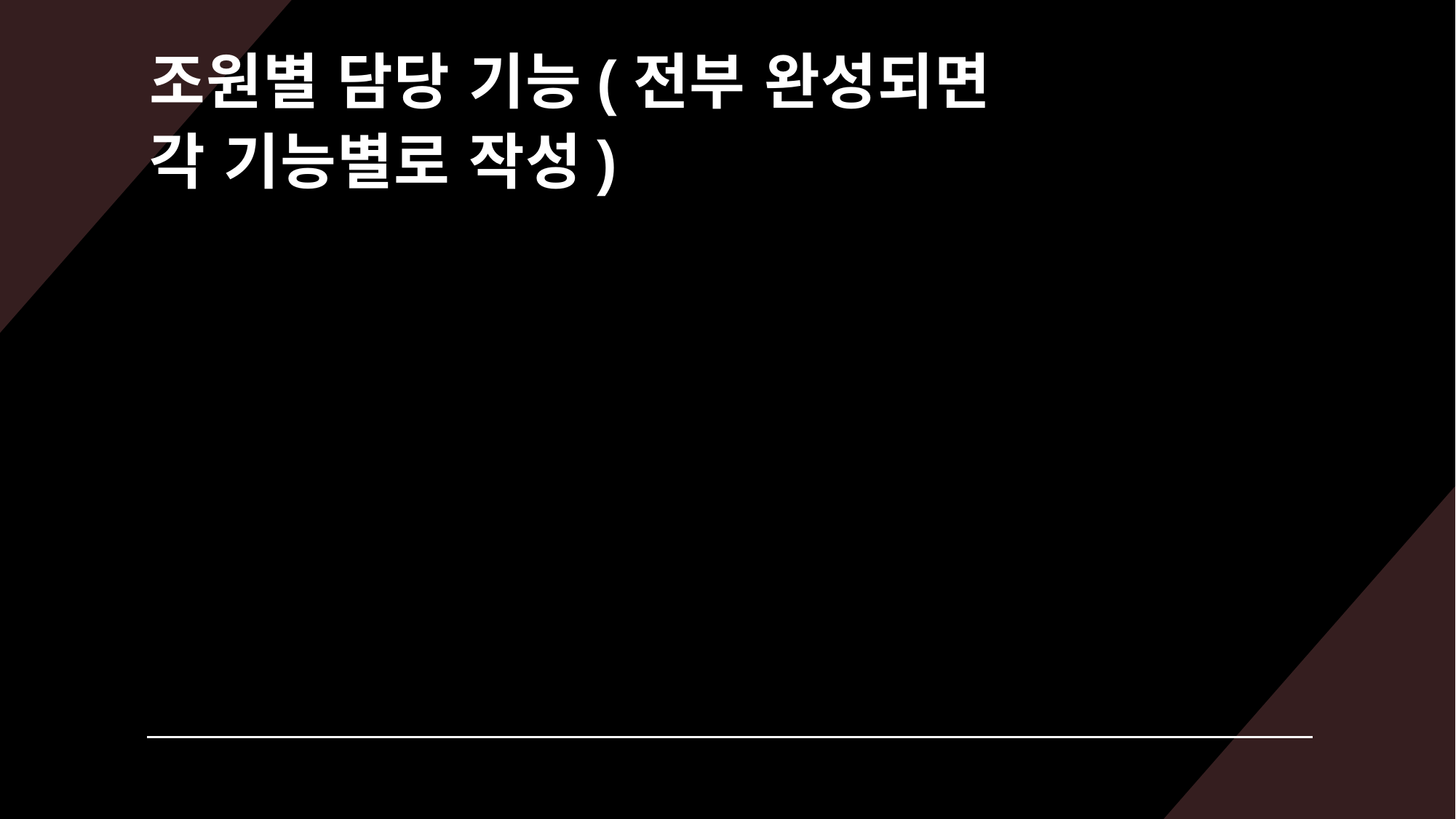

# 조원별 담당 기능(전부 완성되면 각 기능별로 작성)